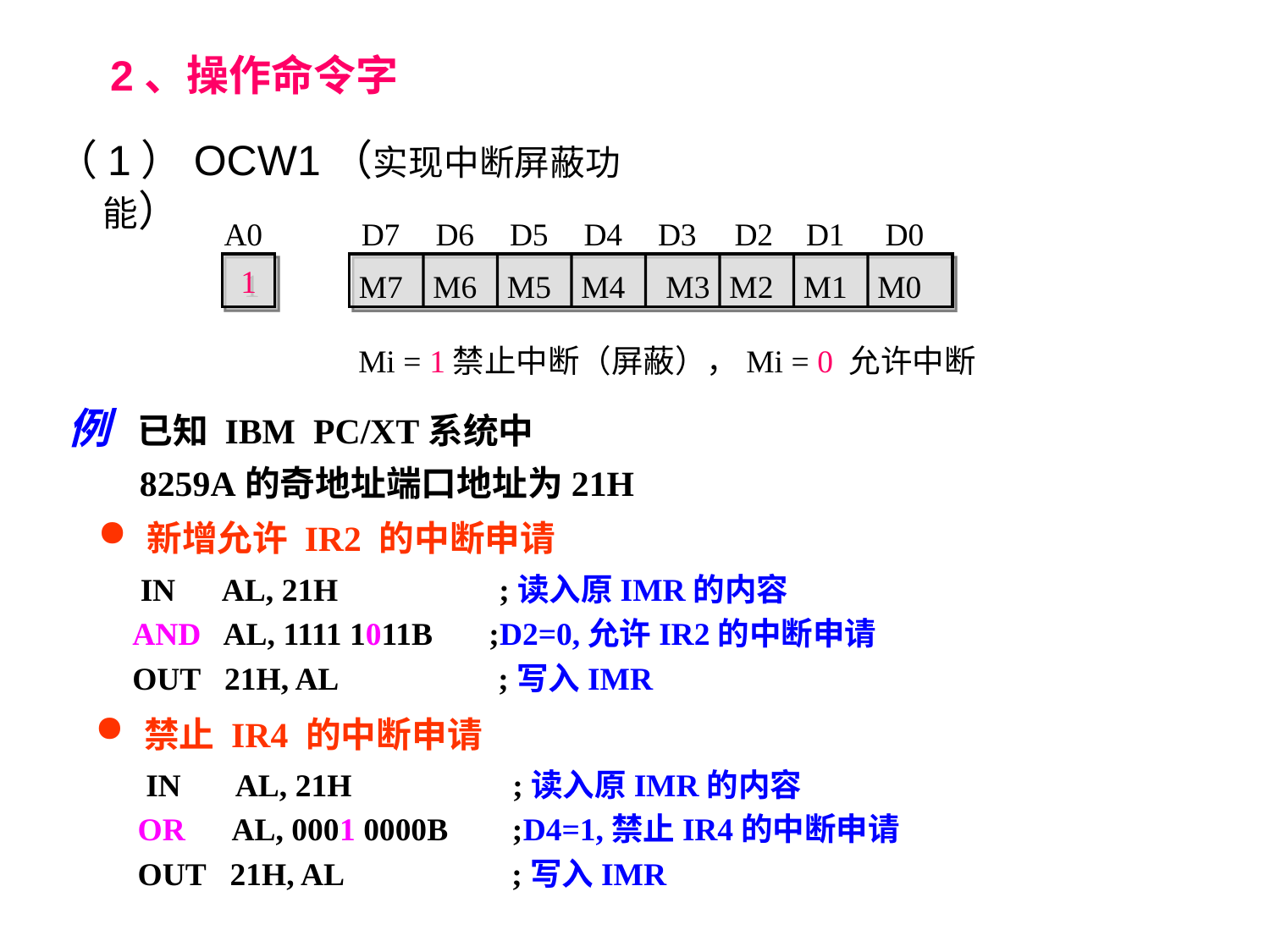

# 2、操作命令字
（1）OCW1（实现中断屏蔽功能）
A0
D7
D6
D5
D4
D3
D1
D0
D2
1

M7
M6
M5
M4
M3
M2
M1
M0
Mi = 1禁止中断（屏蔽），Mi = 0 允许中断
例   已知 IBM  PC/XT系统中
        8259A的奇地址端口地址为21H
 新增允许 IR2 的中断申请
     IN      AL, 21H                    ;读入原IMR的内容
    AND   AL, 1111 1011B       ;D2=0,允许IR2的中断申请
    OUT   21H, AL                    ;写入IMR
 禁止 IR4 的中断申请
      IN       AL, 21H                    ;读入原IMR的内容
     OR      AL, 0001 0000B        ;D4=1,禁止IR4的中断申请
     OUT   21H, AL                     ;写入IMR